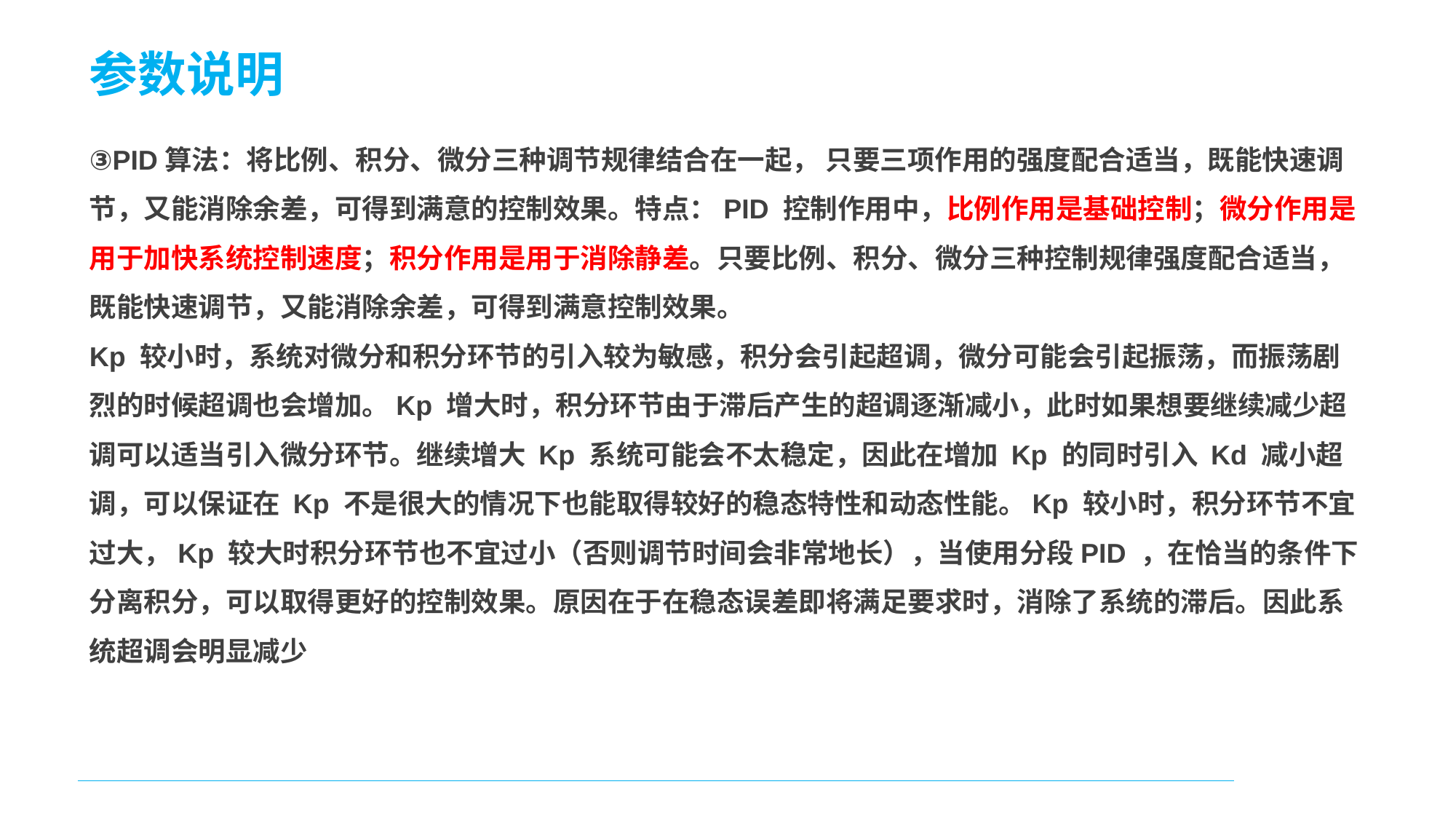

参数说明
③PID算法：将比例、积分、微分三种调节规律结合在一起， 只要三项作用的强度配合适当，既能快速调节，又能消除余差，可得到满意的控制效果。特点：PID 控制作用中，比例作用是基础控制；微分作用是 用于加快系统控制速度；积分作用是用于消除静差。只要比例、积分、微分三种控制规律强度配合适当， 既能快速调节，又能消除余差，可得到满意控制效果。
Kp 较小时，系统对微分和积分环节的引入较为敏感，积分会引起超调，微分可能会引起振荡，而振荡剧烈的时候超调也会增加。Kp 增大时，积分环节由于滞后产生的超调逐渐减小，此时如果想要继续减少超调可以适当引入微分环节。继续增大 Kp 系统可能会不太稳定，因此在增加 Kp 的同时引入 Kd 减小超调，可以保证在 Kp 不是很大的情况下也能取得较好的稳态特性和动态性能。Kp 较小时，积分环节不宜过大，Kp 较大时积分环节也不宜过小（否则调节时间会非常地长），当使用分段PID ，在恰当的条件下分离积分，可以取得更好的控制效果。原因在于在稳态误差即将满足要求时，消除了系统的滞后。因此系统超调会明显减少